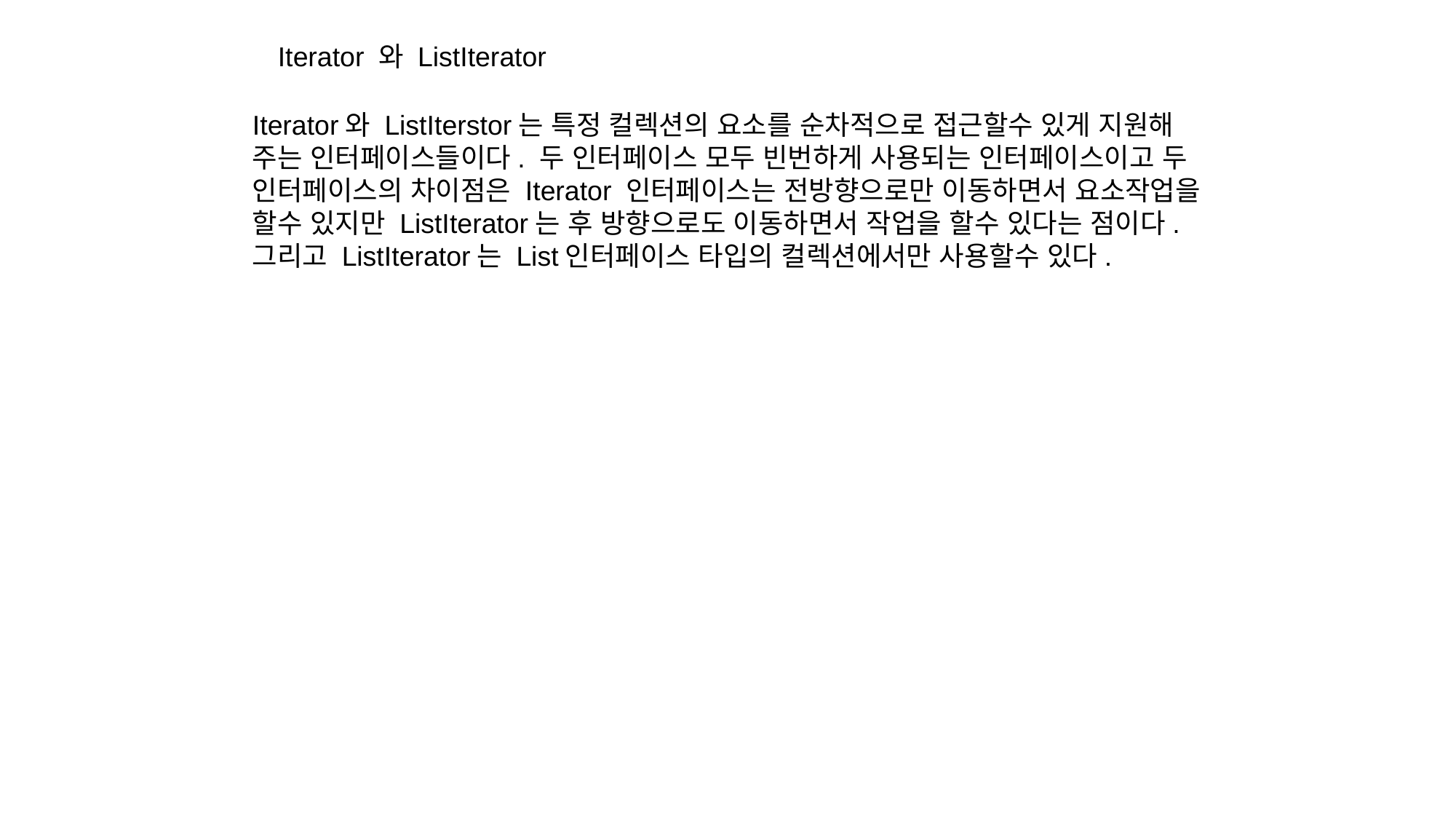

Iterator 와 ListIterator
Iterator와 ListIterstor는 특정 컬렉션의 요소를 순차적으로 접근할수 있게 지원해 주는 인터페이스들이다. 두 인터페이스 모두 빈번하게 사용되는 인터페이스이고 두 인터페이스의 차이점은 Iterator 인터페이스는 전방향으로만 이동하면서 요소작업을 할수 있지만 ListIterator는 후 방향으로도 이동하면서 작업을 할수 있다는 점이다.
그리고 ListIterator는 List인터페이스 타입의 컬렉션에서만 사용할수 있다.